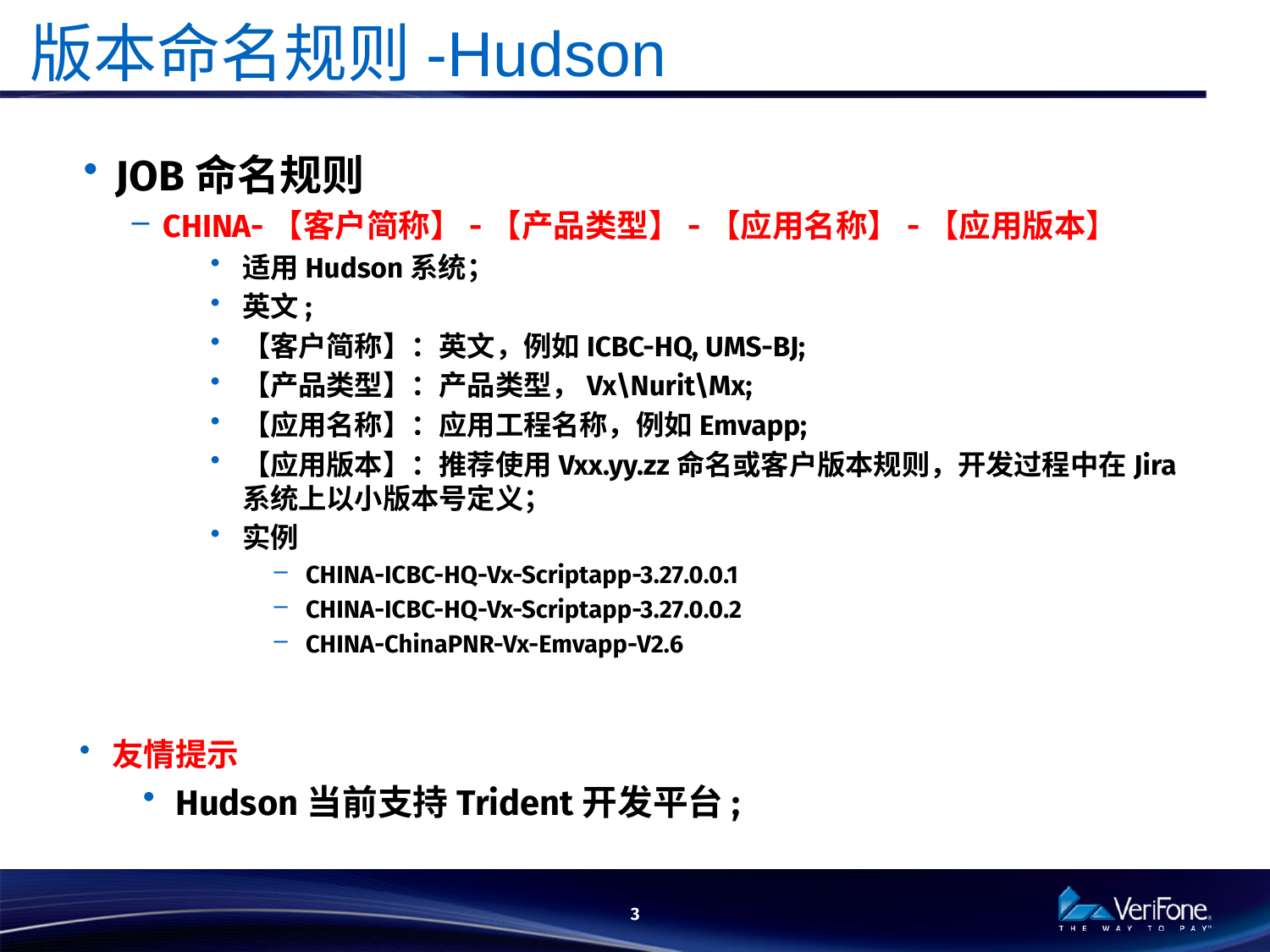

# 版本命名规则-Hudson
JOB命名规则
CHINA-【客户简称】-【产品类型】-【应用名称】-【应用版本】
适用Hudson系统；
英文;
【客户简称】：英文，例如ICBC-HQ, UMS-BJ;
【产品类型】：产品类型，Vx\Nurit\Mx;
【应用名称】：应用工程名称，例如Emvapp;
【应用版本】：推荐使用Vxx.yy.zz命名或客户版本规则，开发过程中在Jira系统上以小版本号定义；
实例
CHINA-ICBC-HQ-Vx-Scriptapp-3.27.0.0.1
CHINA-ICBC-HQ-Vx-Scriptapp-3.27.0.0.2
CHINA-ChinaPNR-Vx-Emvapp-V2.6
友情提示
Hudson当前支持Trident开发平台;
3